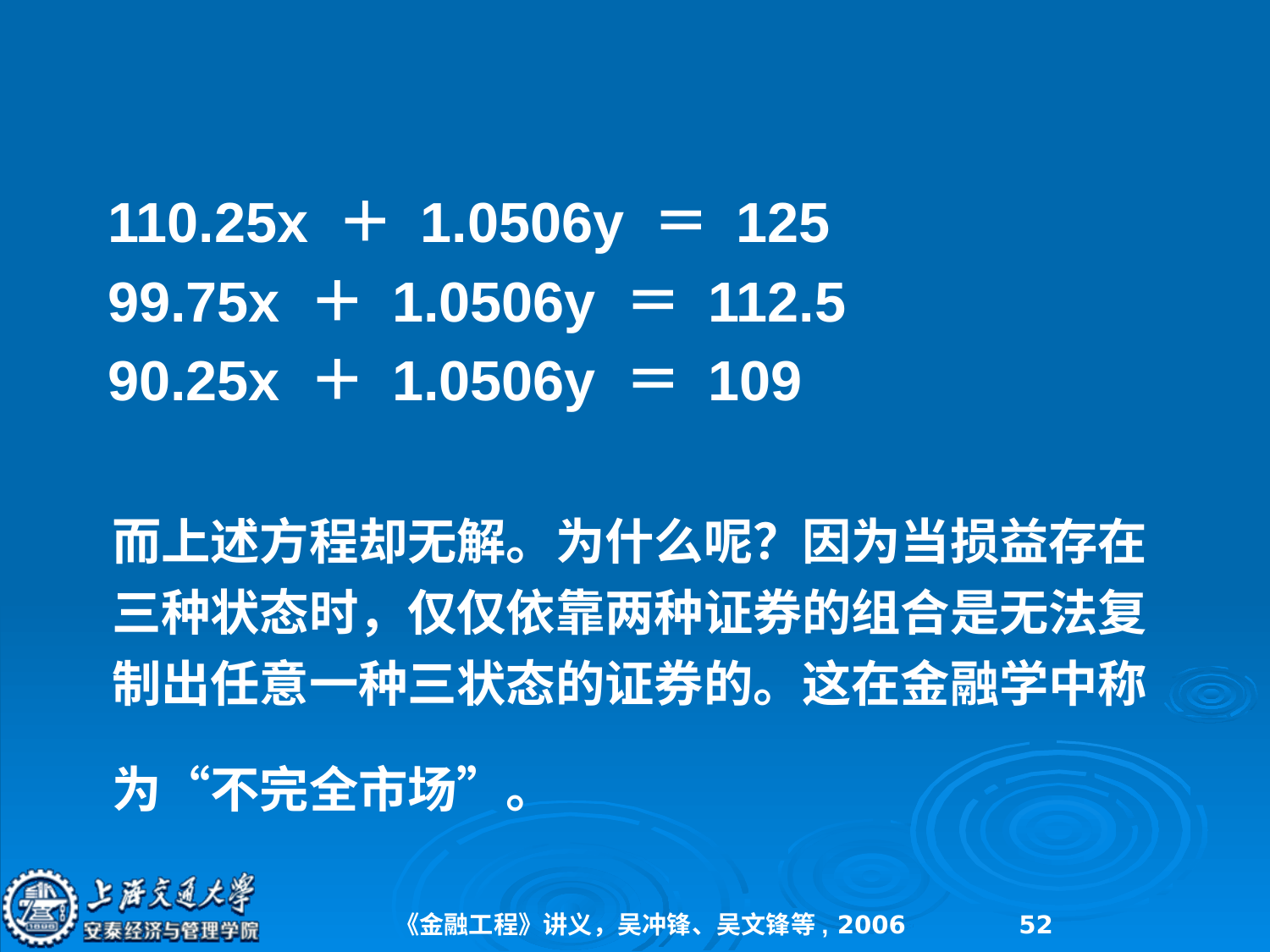

110.25x ＋ 1.0506y ＝ 125
99.75x ＋ 1.0506y ＝ 112.5
90.25x ＋ 1.0506y ＝ 109

# 而上述方程却无解。为什么呢？因为当损益存在三种状态时，仅仅依靠两种证券的组合是无法复制出任意一种三状态的证券的。这在金融学中称为“不完全市场”。